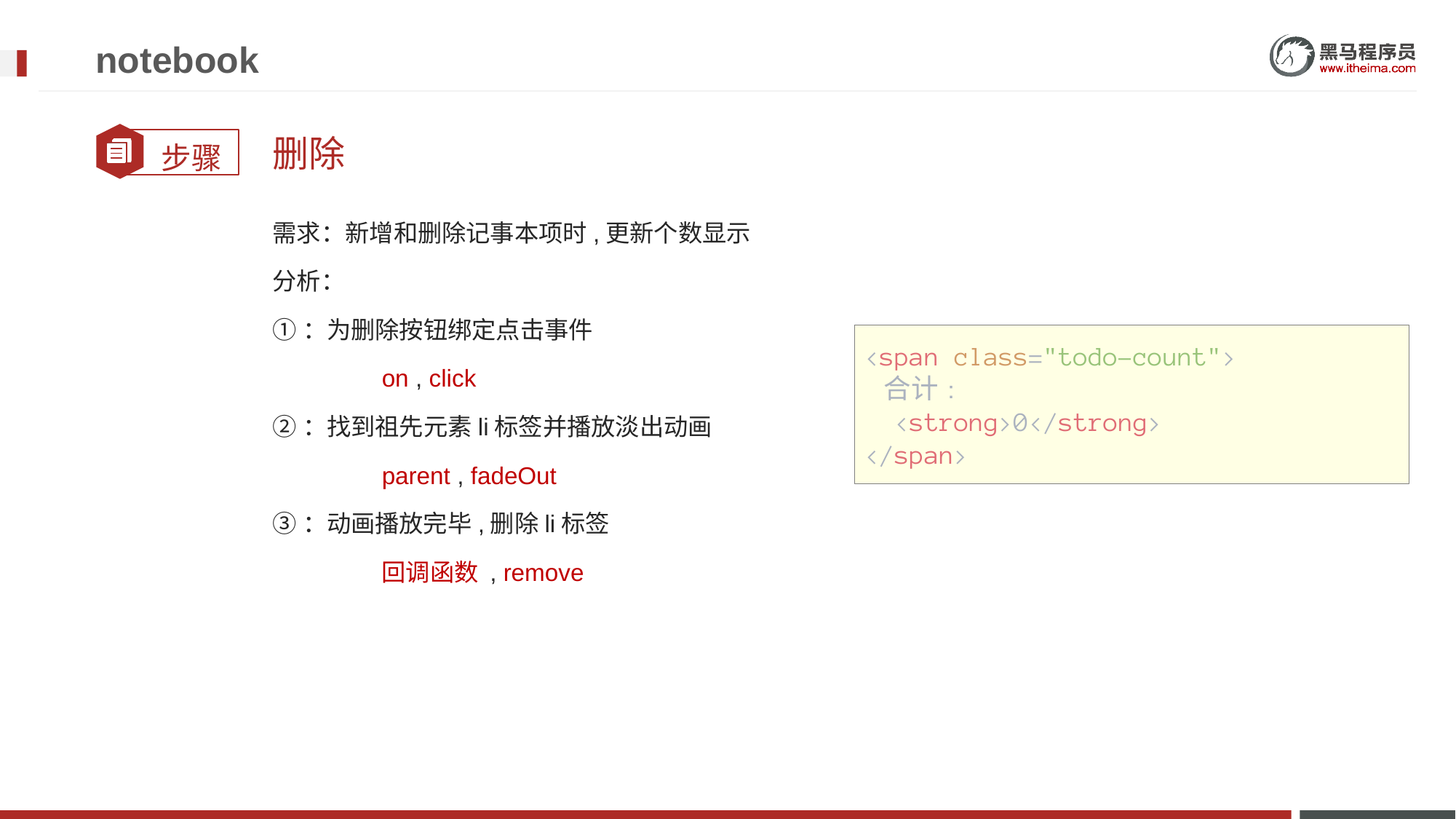

# notebook
删除
需求：新增和删除记事本项时,更新个数显示
分析：
①：为删除按钮绑定点击事件
	on , click
②：找到祖先元素li标签并播放淡出动画
	parent , fadeOut
③：动画播放完毕,删除li标签
	回调函数 , remove

<span class="todo-count">
  合计:
  <strong>0</strong>
</span>